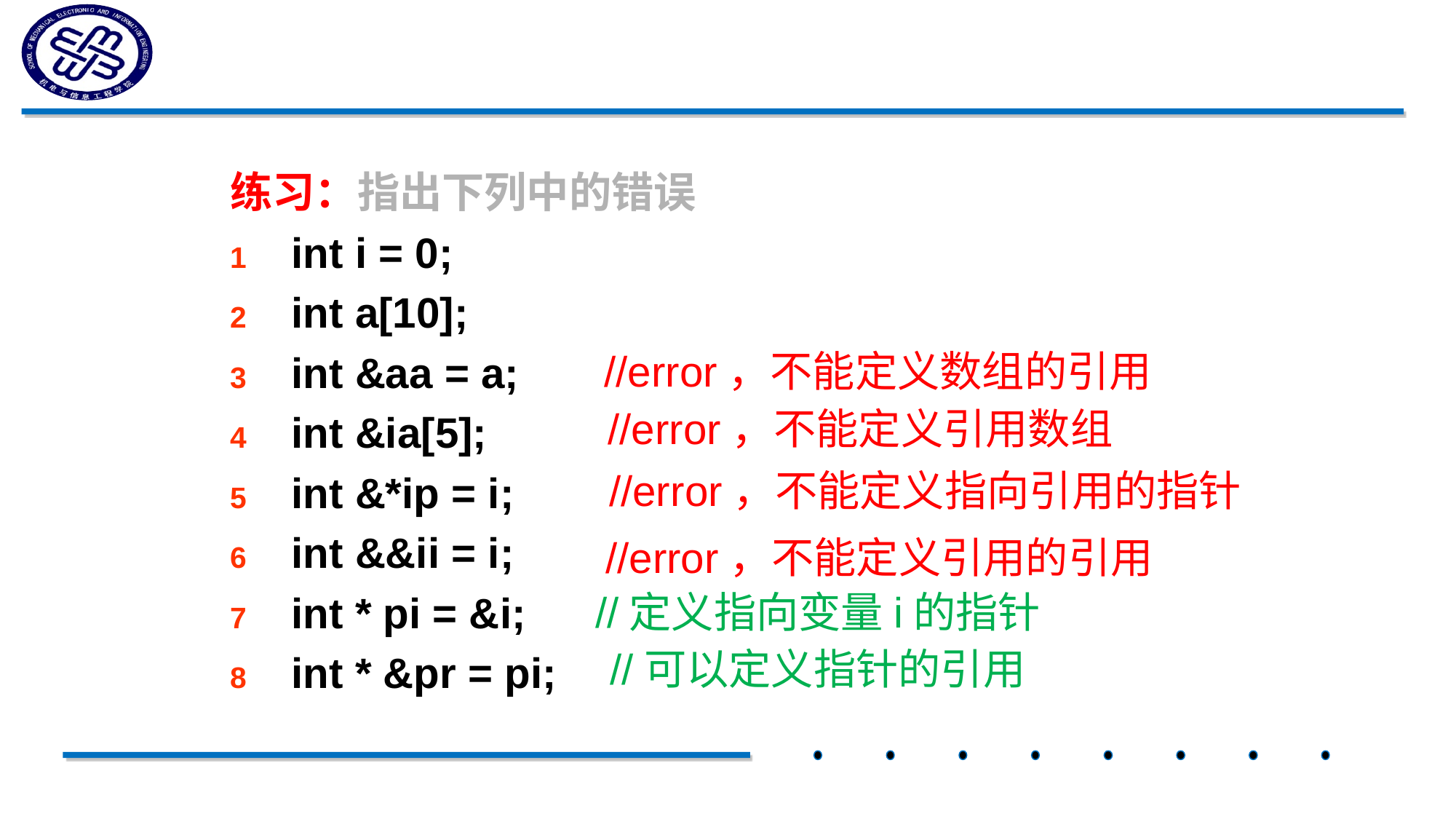

#
练习：指出下列中的错误
int i = 0;
int a[10];
int &aa = a;
int &ia[5];
int &*ip = i;
int &&ii = i;
int * pi = &i;
int * &pr = pi;
//error，不能定义数组的引用
//error，不能定义引用数组
//error，不能定义指向引用的指针
//error，不能定义引用的引用
//定义指向变量i的指针
//可以定义指针的引用